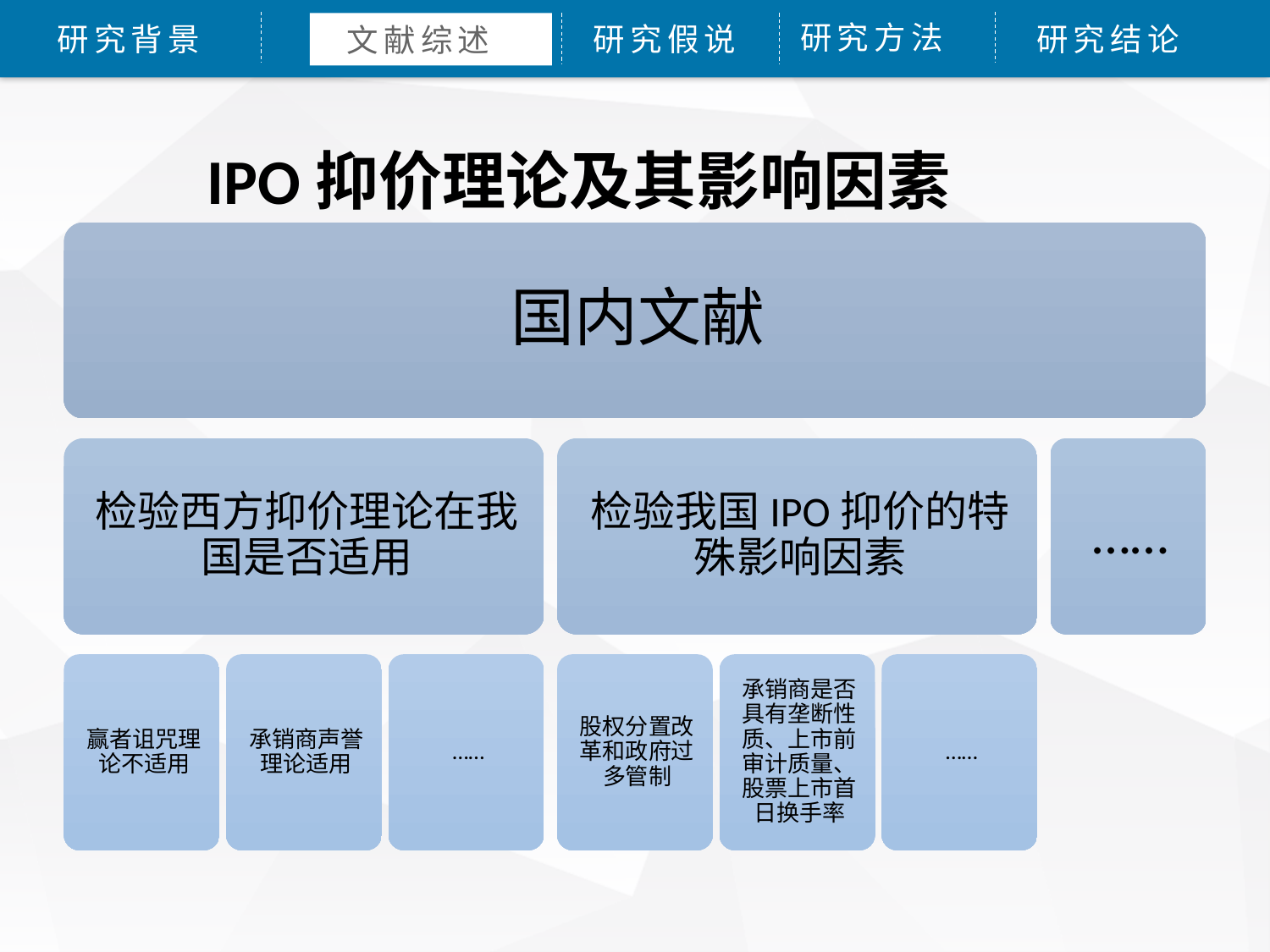

研究方法
研究背景
研究假说
研究结论

文献综述
IPO抑价理论及其影响因素
国内文献
检验西方抑价理论在我国是否适用
赢者诅咒理论不适用
承销商声誉理论适用
……
检验我国IPO抑价的特殊影响因素
股权分置改革和政府过多管制
承销商是否具有垄断性质、上市前审计质量、股票上市首日换手率
……
……